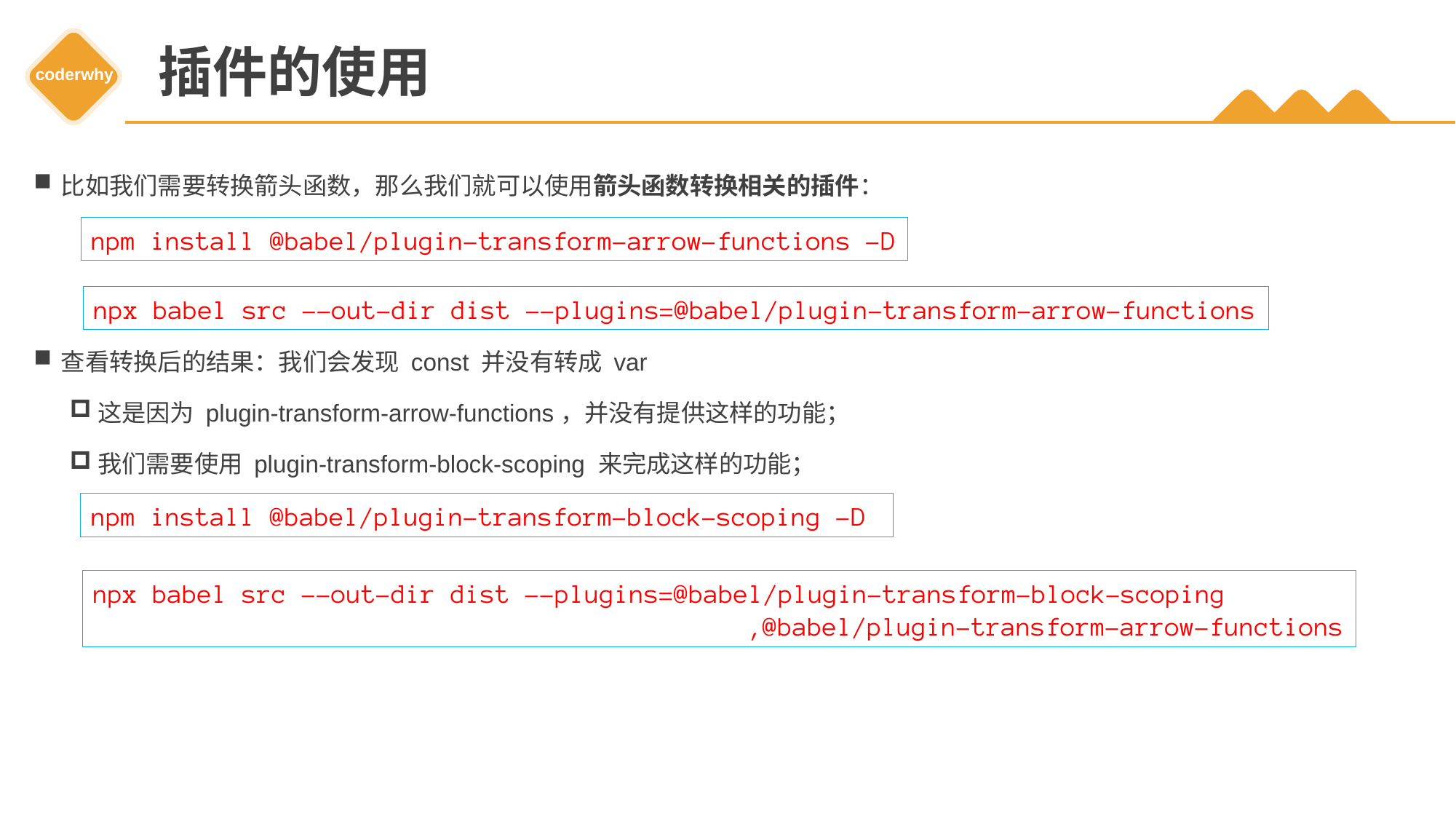

# 插件的使用
比如我们需要转换箭头函数，那么我们就可以使用箭头函数转换相关的插件：

查看转换后的结果：我们会发现 const 并没有转成 var
这是因为 plugin-transform-arrow-functions，并没有提供这样的功能；
我们需要使用 plugin-transform-block-scoping 来完成这样的功能；

npm install @babel/plugin-transform-arrow-functions -D
npx babel src --out-dir dist --plugins=@babel/plugin-transform-arrow-functions
npm install @babel/plugin-transform-block-scoping -D
npx babel src --out-dir dist --plugins=@babel/plugin-transform-block-scoping
						,@babel/plugin-transform-arrow-functions